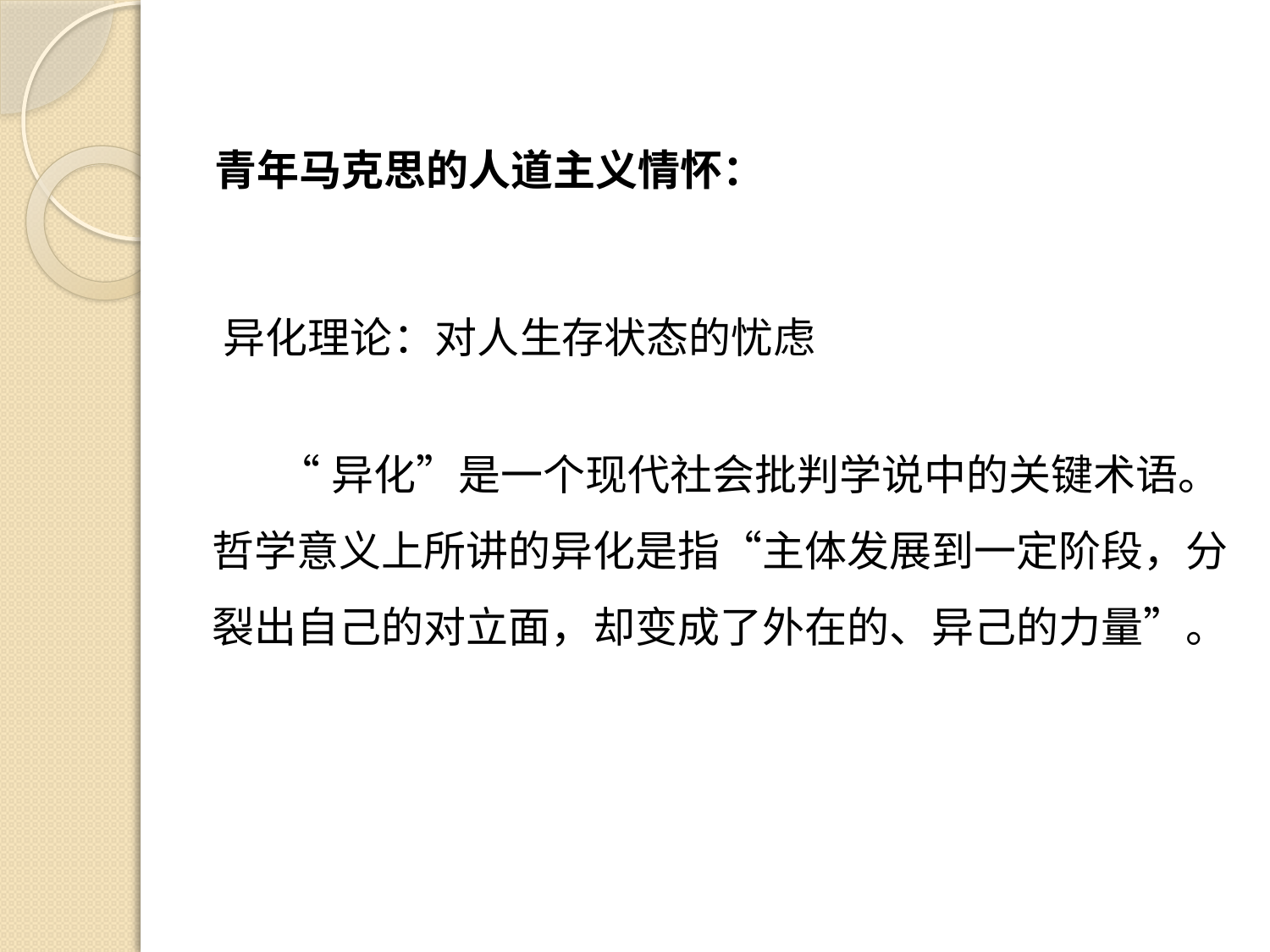

青年马克思的人道主义情怀：

异化理论：对人生存状态的忧虑

       “异化”是一个现代社会批判学说中的关键术语。 哲学意义上所讲的异化是指“主体发展到一定阶段，分裂出自己的对立面，却变成了外在的、异己的力量”。